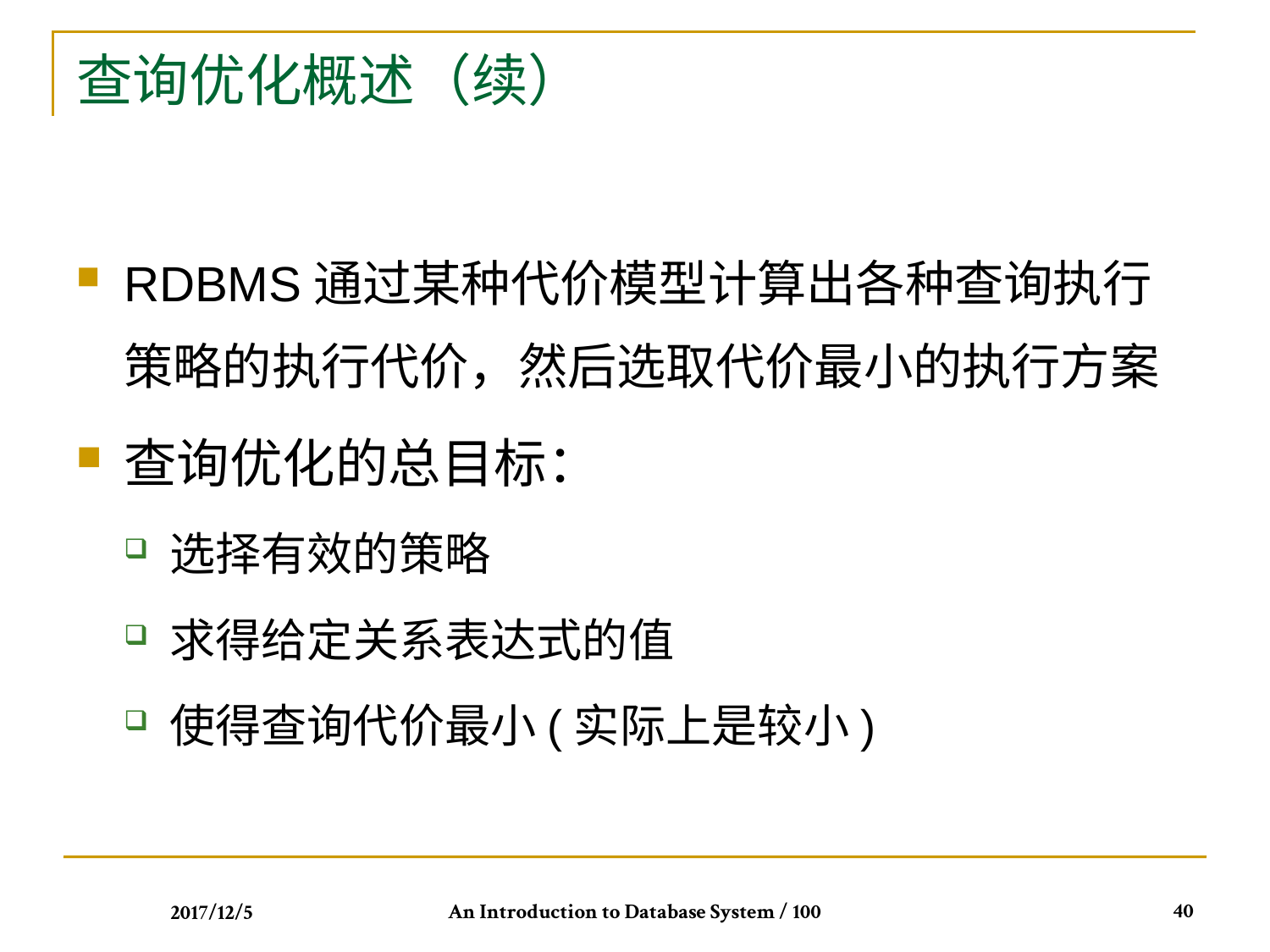

# 查询优化概述（续）
RDBMS通过某种代价模型计算出各种查询执行策略的执行代价，然后选取代价最小的执行方案
查询优化的总目标：
选择有效的策略
求得给定关系表达式的值
使得查询代价最小(实际上是较小)
2017/12/5
40
An Introduction to Database System / 100